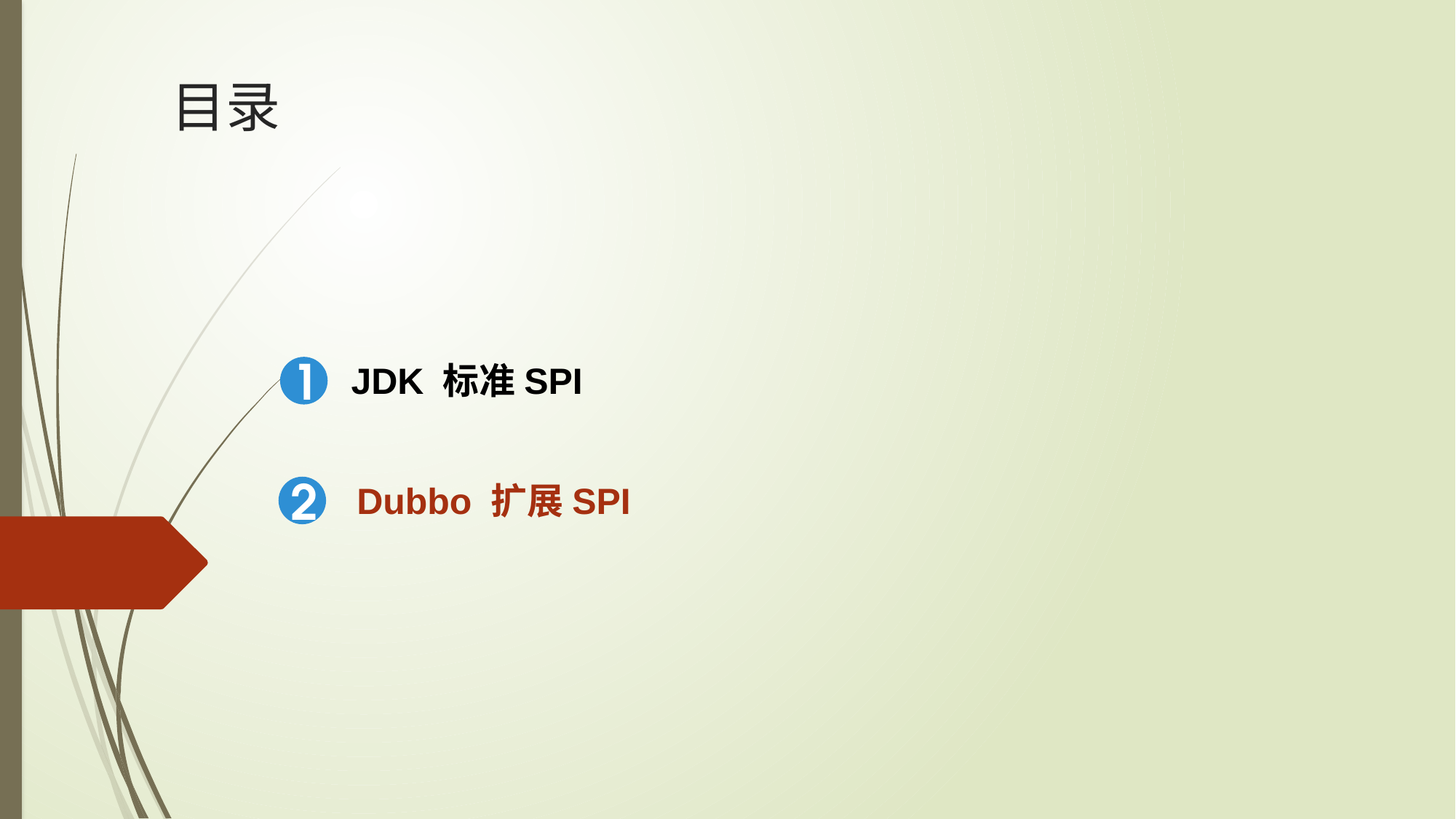

目录

1

JDK 标准SPI
2

Dubbo 扩展SPI